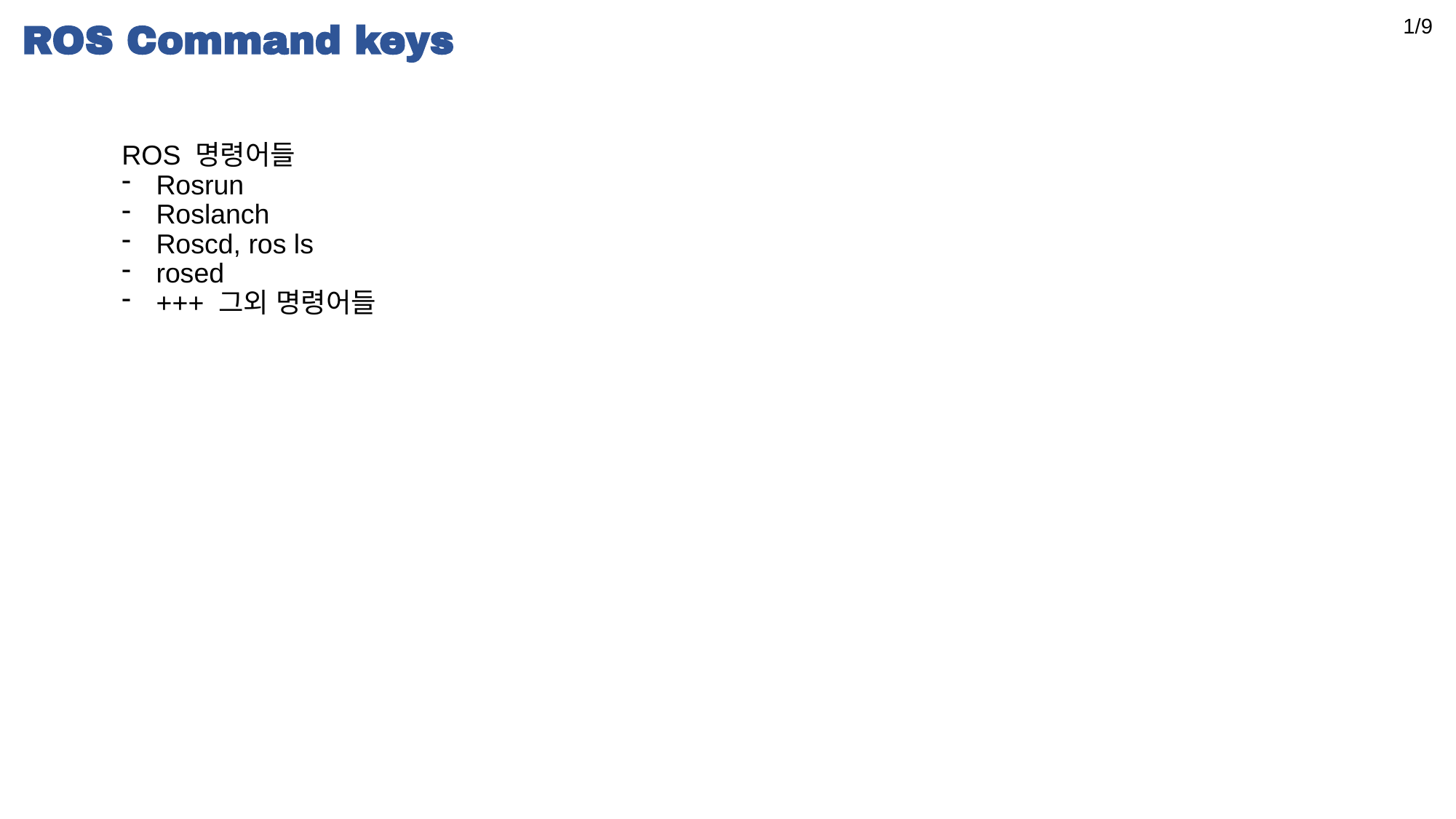

1/9
ROS Command keys
ROS 명령어들
Rosrun
Roslanch
Roscd, ros ls
rosed
+++ 그외 명령어들
Why we have used Fully-Connected-Net?, And why use Fully-Convolution-Net?